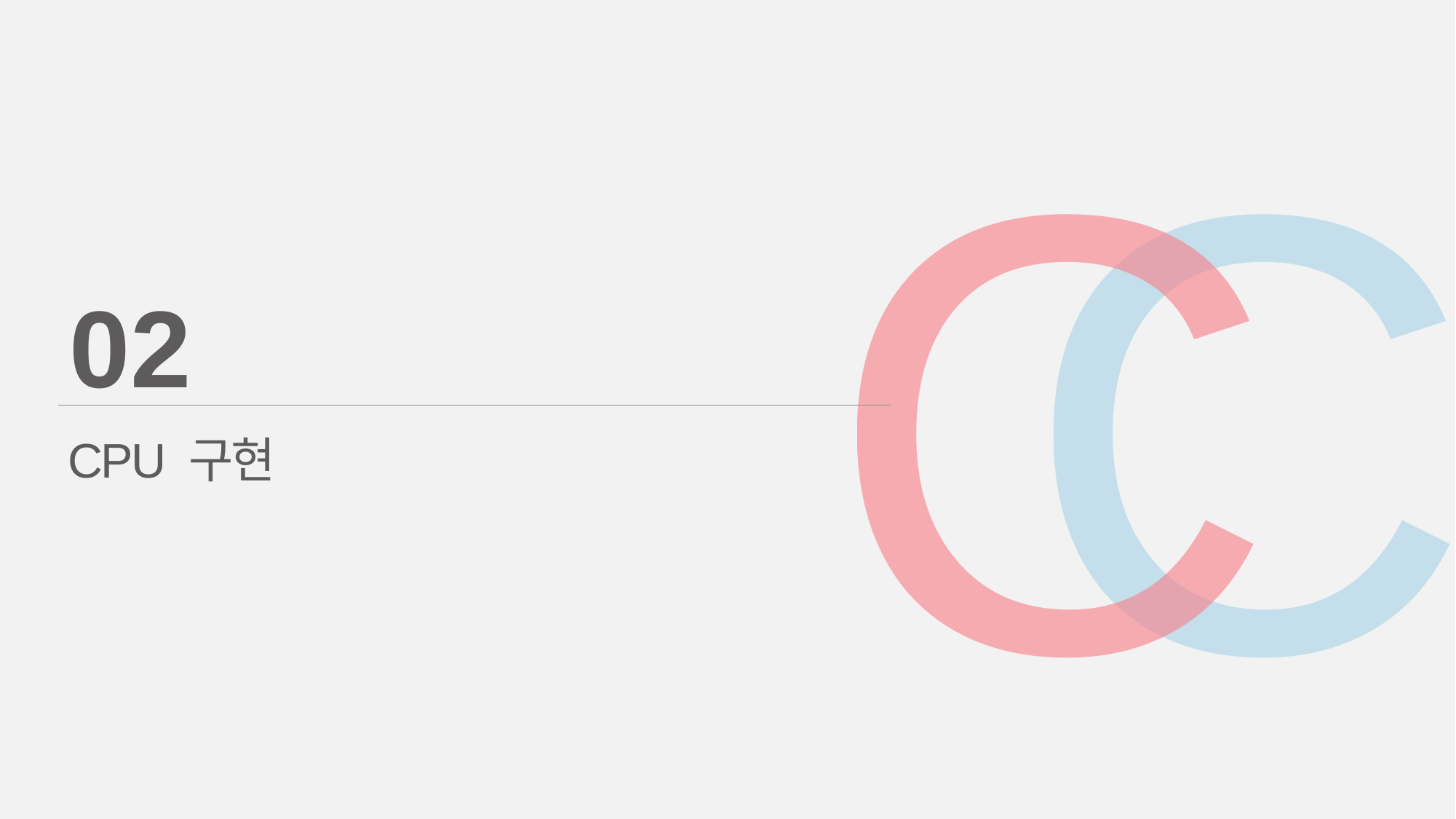

C
C
02
CPU 구현
Copyrightⓒ. Saebyeol Yu. All Rights Reserved.